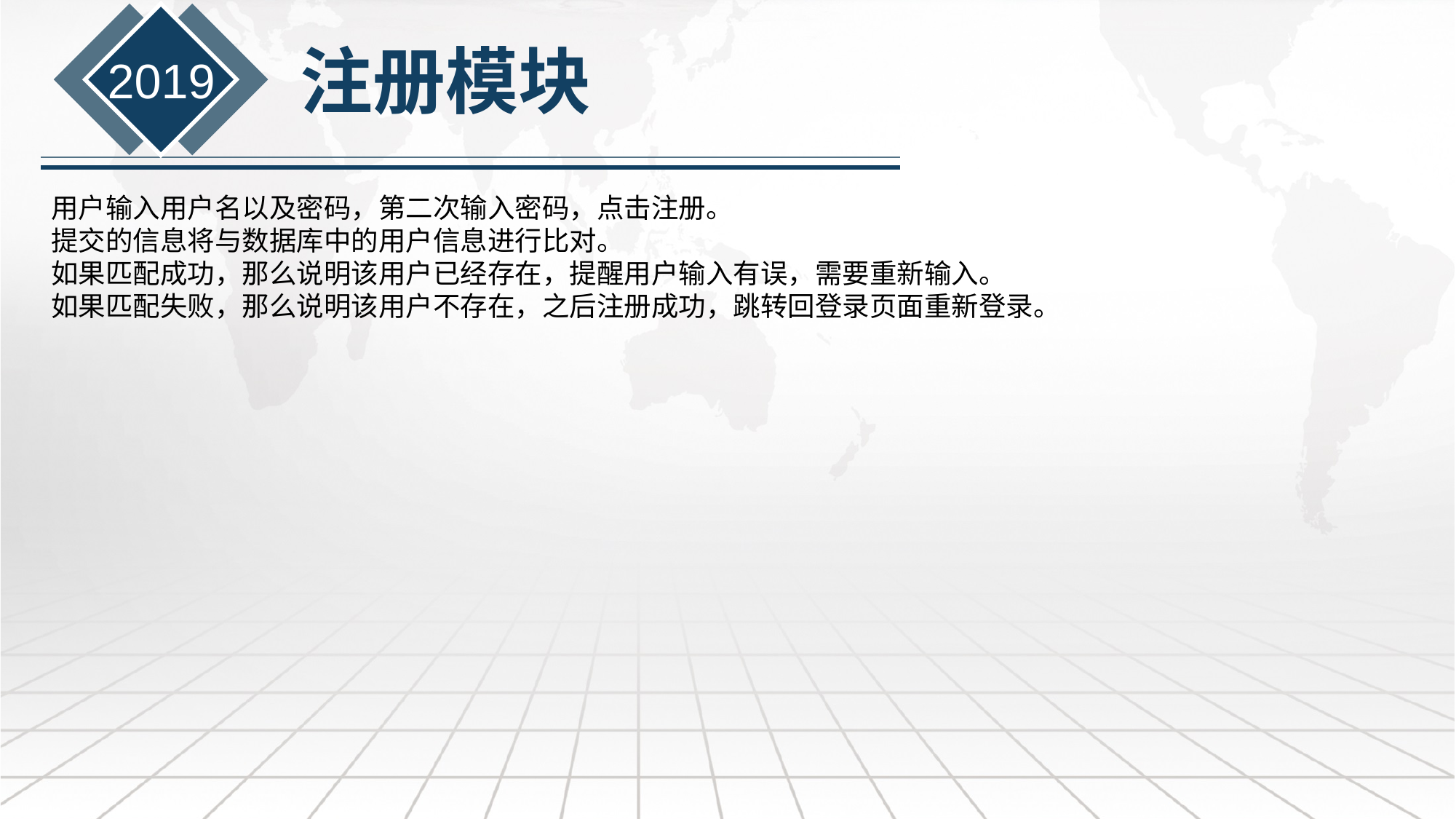

注册模块
2019
用户输入用户名以及密码，第二次输入密码，点击注册。
提交的信息将与数据库中的用户信息进行比对。
如果匹配成功，那么说明该用户已经存在，提醒用户输入有误，需要重新输入。
如果匹配失败，那么说明该用户不存在，之后注册成功，跳转回登录页面重新登录。